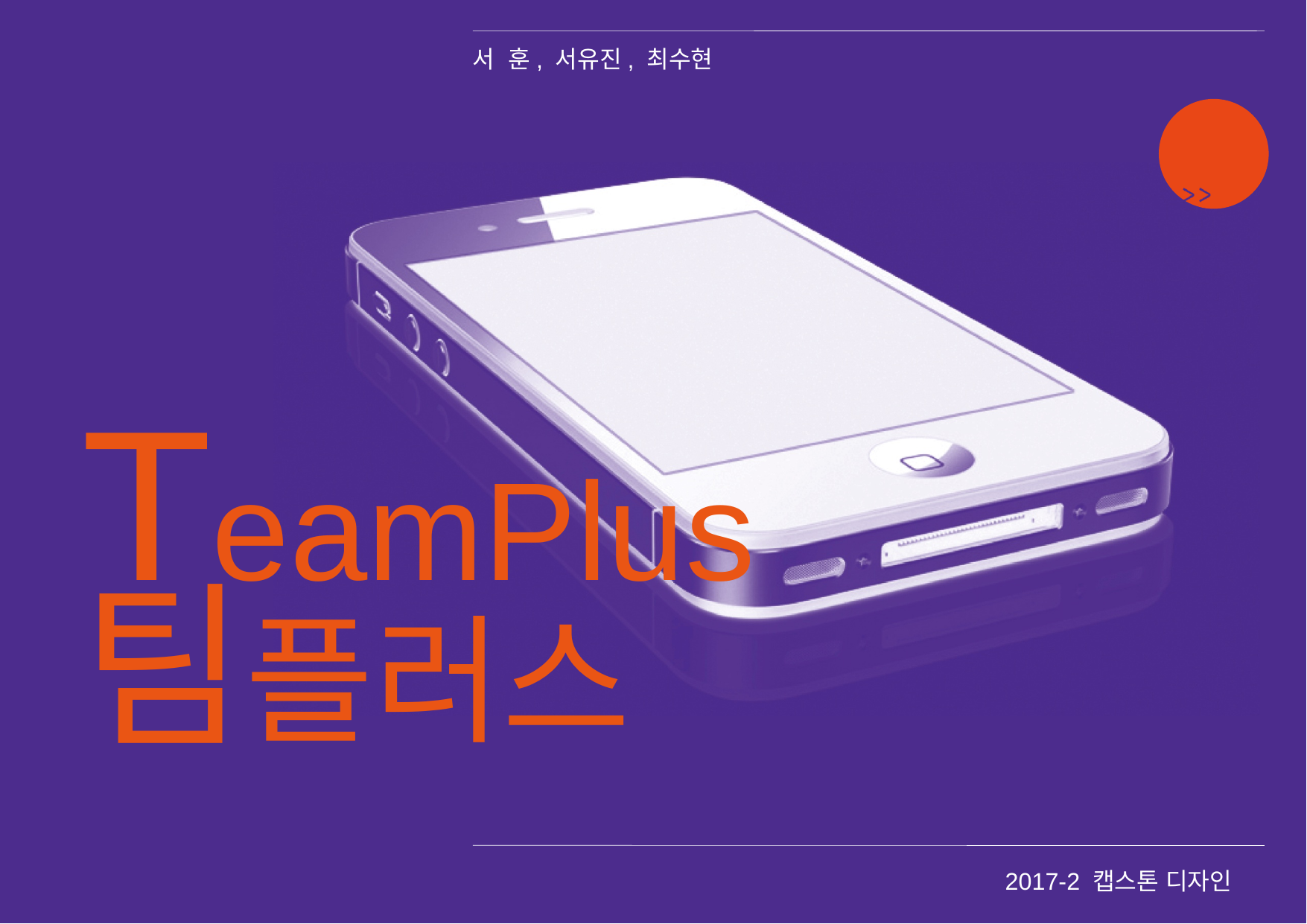

서  훈, 서유진, 최수현
TeamPlus
팀플러스
2017-2 캡스톤 디자인